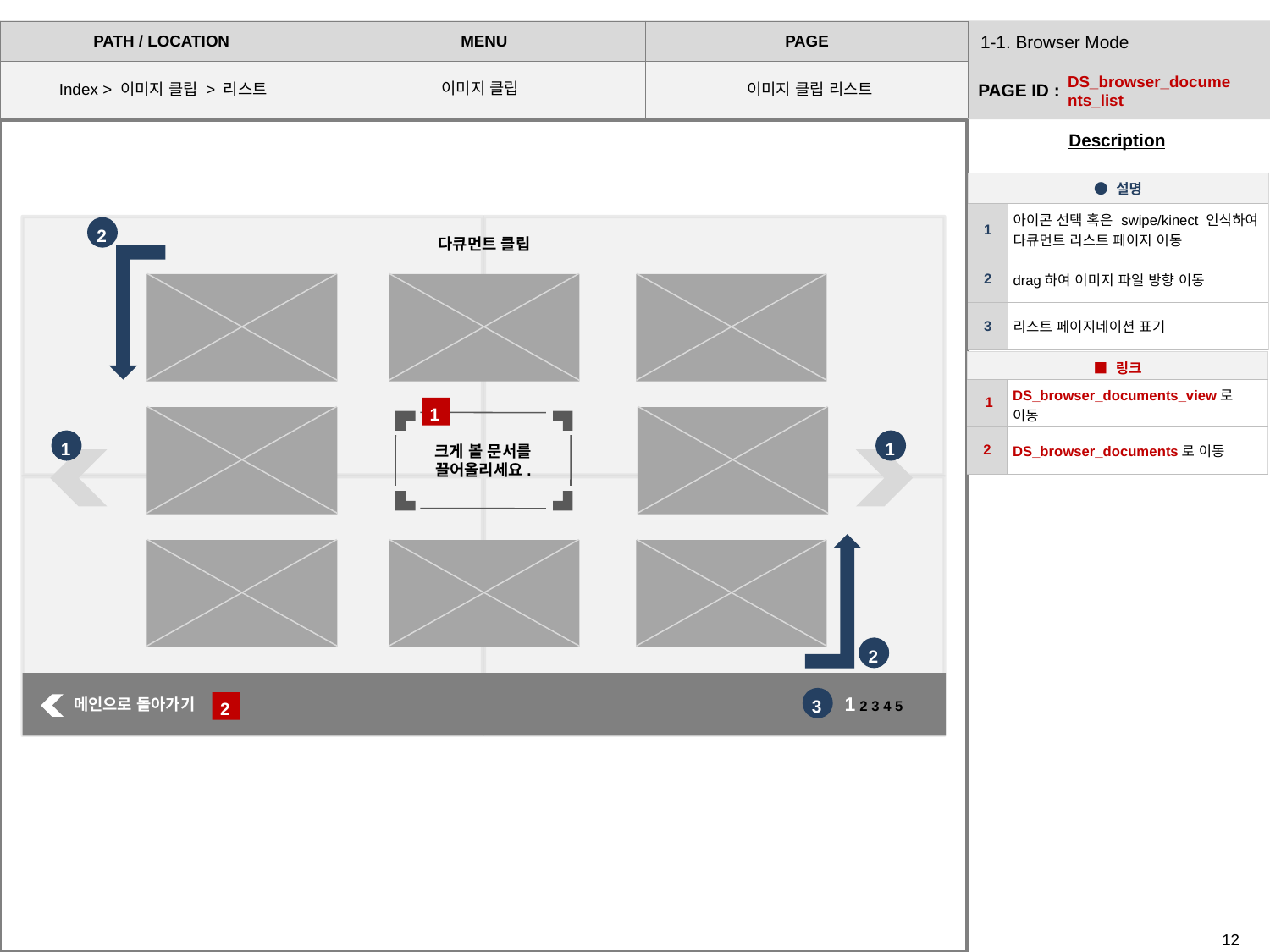

1-1. Browser Mode
DS_browser_documents_list
이미지 클립
이미지 클립 리스트
Index > 이미지 클립 > 리스트
| ● 설명 |  |
| --- | --- |
| 1 | 아이콘 선택 혹은 swipe/kinect 인식하여 다큐먼트 리스트 페이지 이동 |
| 2 | drag하여 이미지 파일 방향 이동 |
| 3 | 리스트 페이지네이션 표기 |
2

다큐먼트 클립

| ■ 링크 |  |
| --- | --- |
| 1 | DS\_browser\_documents\_view로 이동 |
| 2 | DS\_browser\_documents로 이동 |
1

1

1

크게 볼 문서를
끌어올리세요.

2

3

2

1 2 3 4 5
메인으로 돌아가기

12